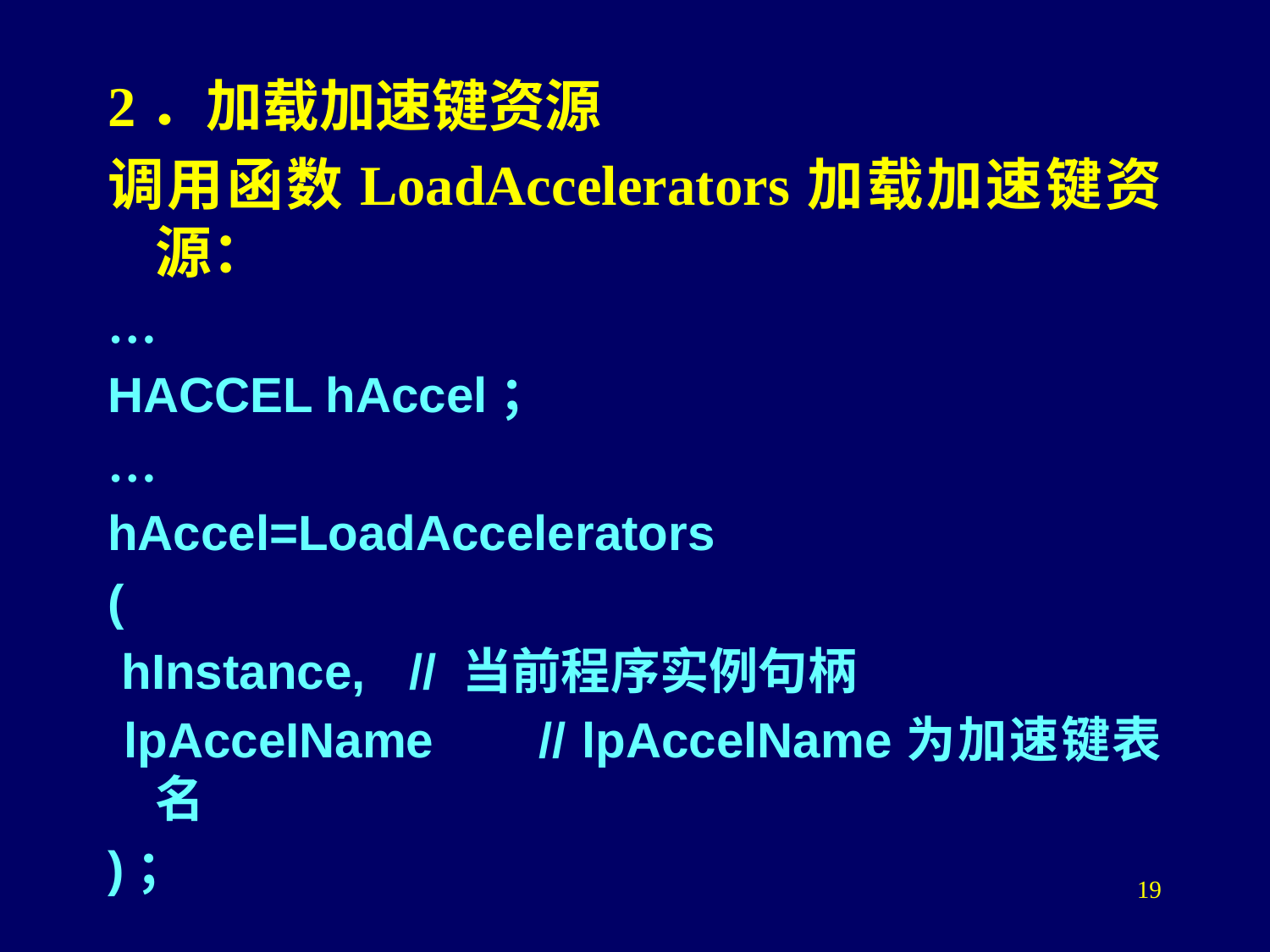

2．加载加速键资源
调用函数LoadAccelerators加载加速键资源：
…
HACCEL hAccel；
…
hAccel=LoadAccelerators
(
 hInstance,	// 当前程序实例句柄
 lpAcceIName	// lpAccelName为加速键表名
)；
19